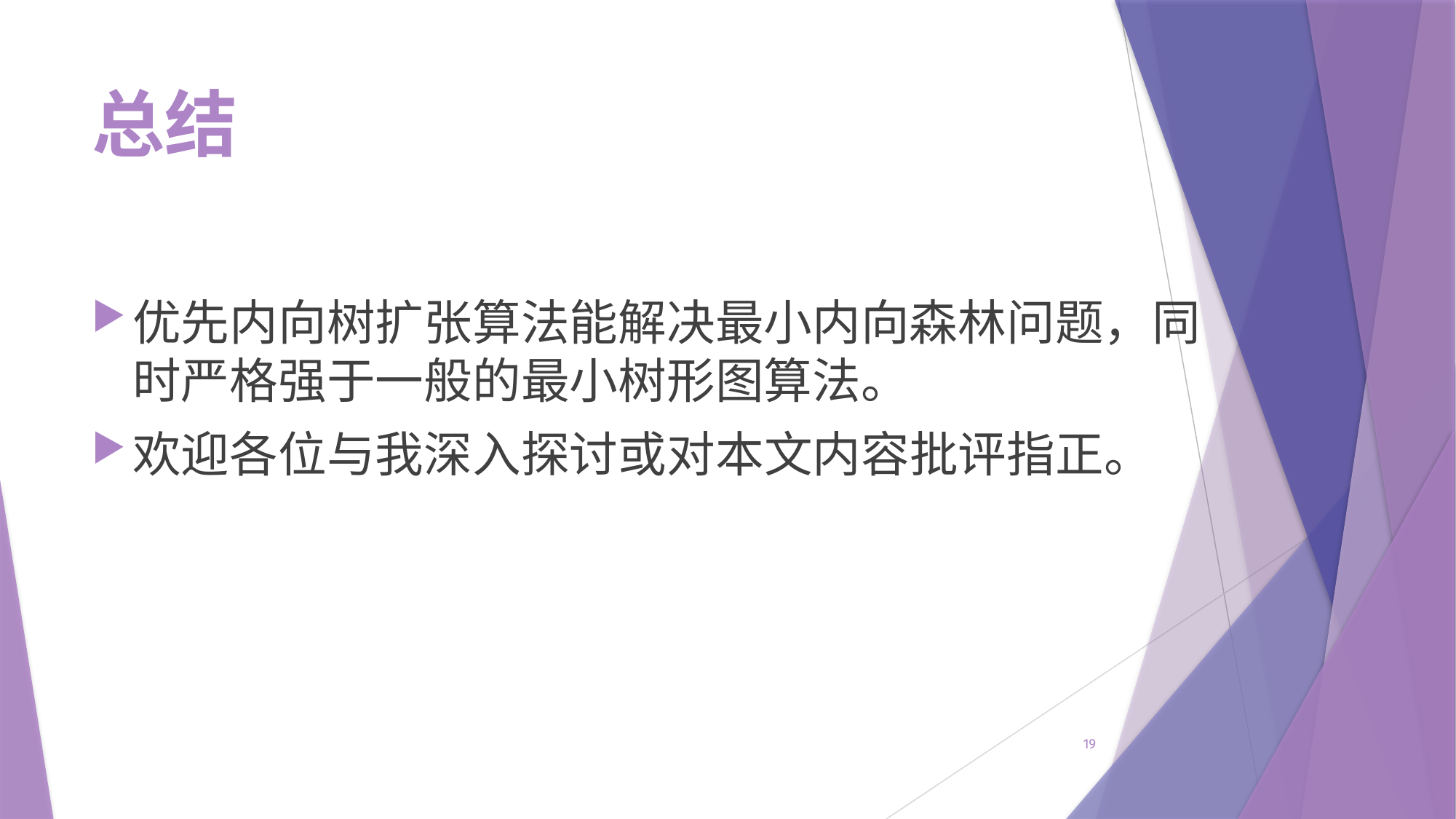

# 总结
优先内向树扩张算法能解决最小内向森林问题，同时严格强于一般的最小树形图算法。
欢迎各位与我深入探讨或对本文内容批评指正。
19